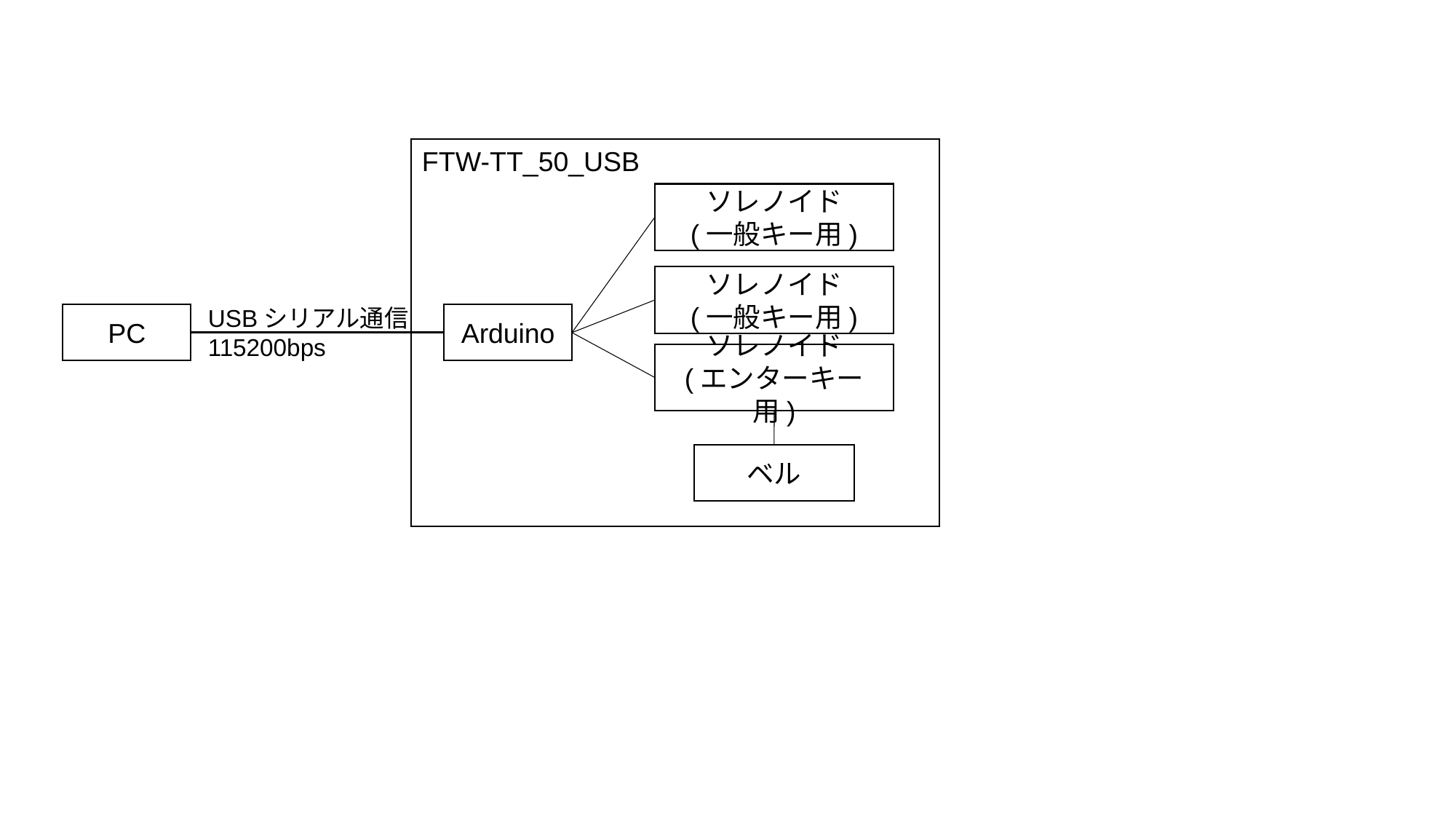

FTW-TT_50_USB
ソレノイド
(一般キー用)
ソレノイド
(一般キー用)
USBシリアル通信
115200bps
PC
Arduino
ソレノイド
(エンターキー用)
ベル